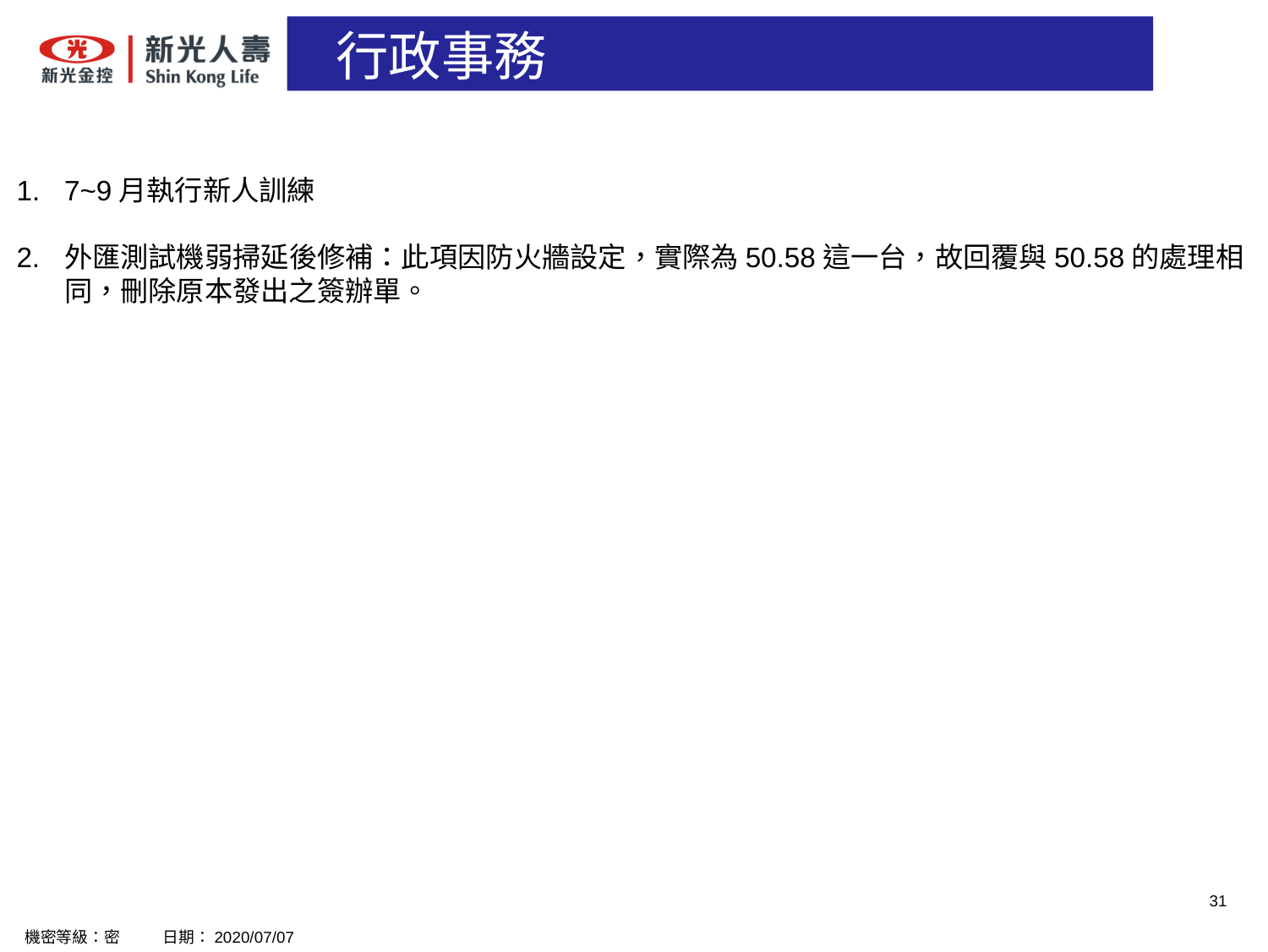

# 行政事務
7~9月執行新人訓練

外匯測試機弱掃延後修補：此項因防火牆設定，實際為50.58這一台，故回覆與50.58的處理相同，刪除原本發出之簽辦單。
機密等級：密            日期：2020/07/07